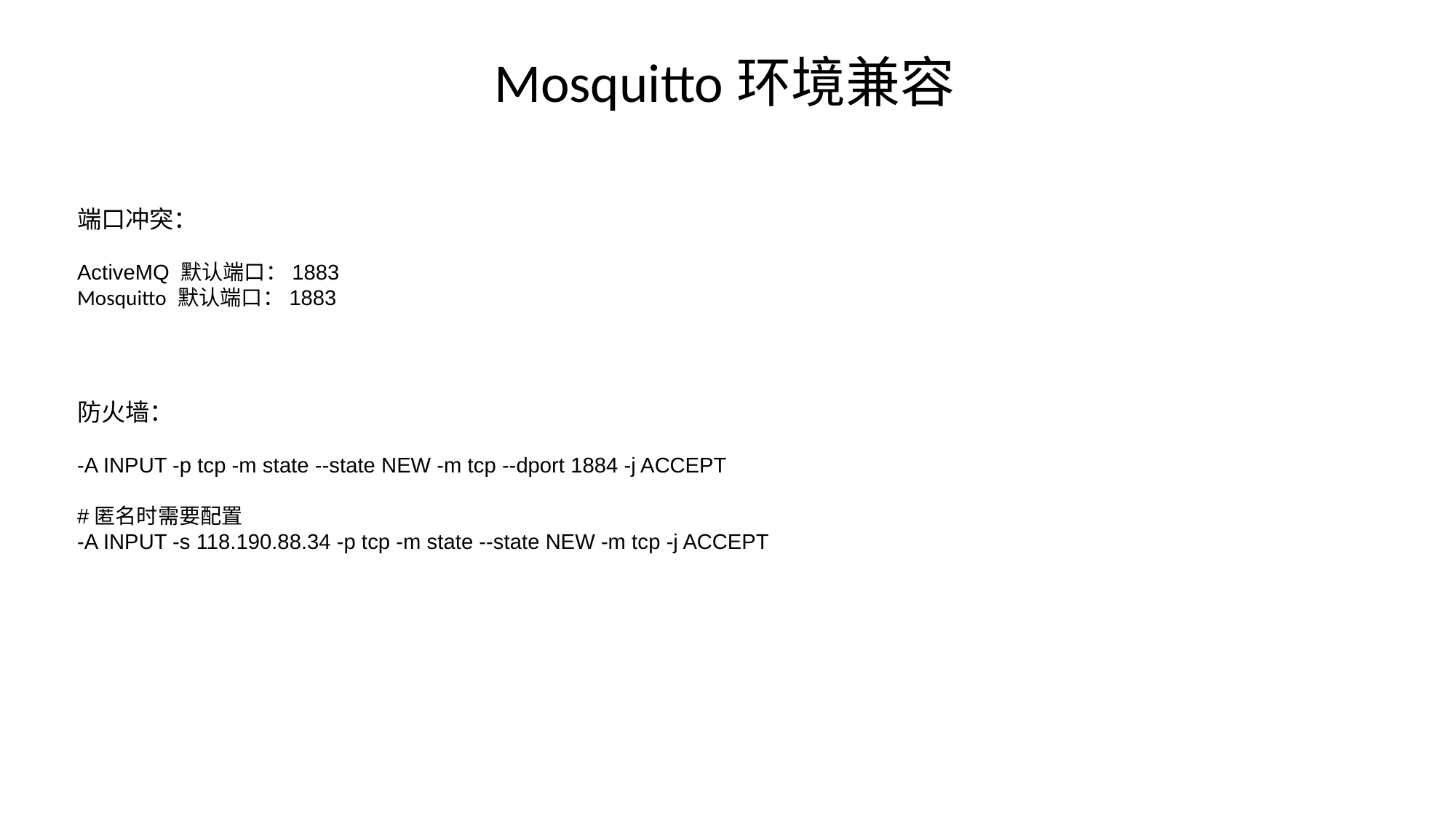

Mosquitto环境兼容
端口冲突：

ActiveMQ 默认端口：1883
Mosquitto 默认端口：1883
防火墙：

-A INPUT -p tcp -m state --state NEW -m tcp --dport 1884 -j ACCEPT

#匿名时需要配置
-A INPUT -s 118.190.88.34 -p tcp -m state --state NEW -m tcp -j ACCEPT